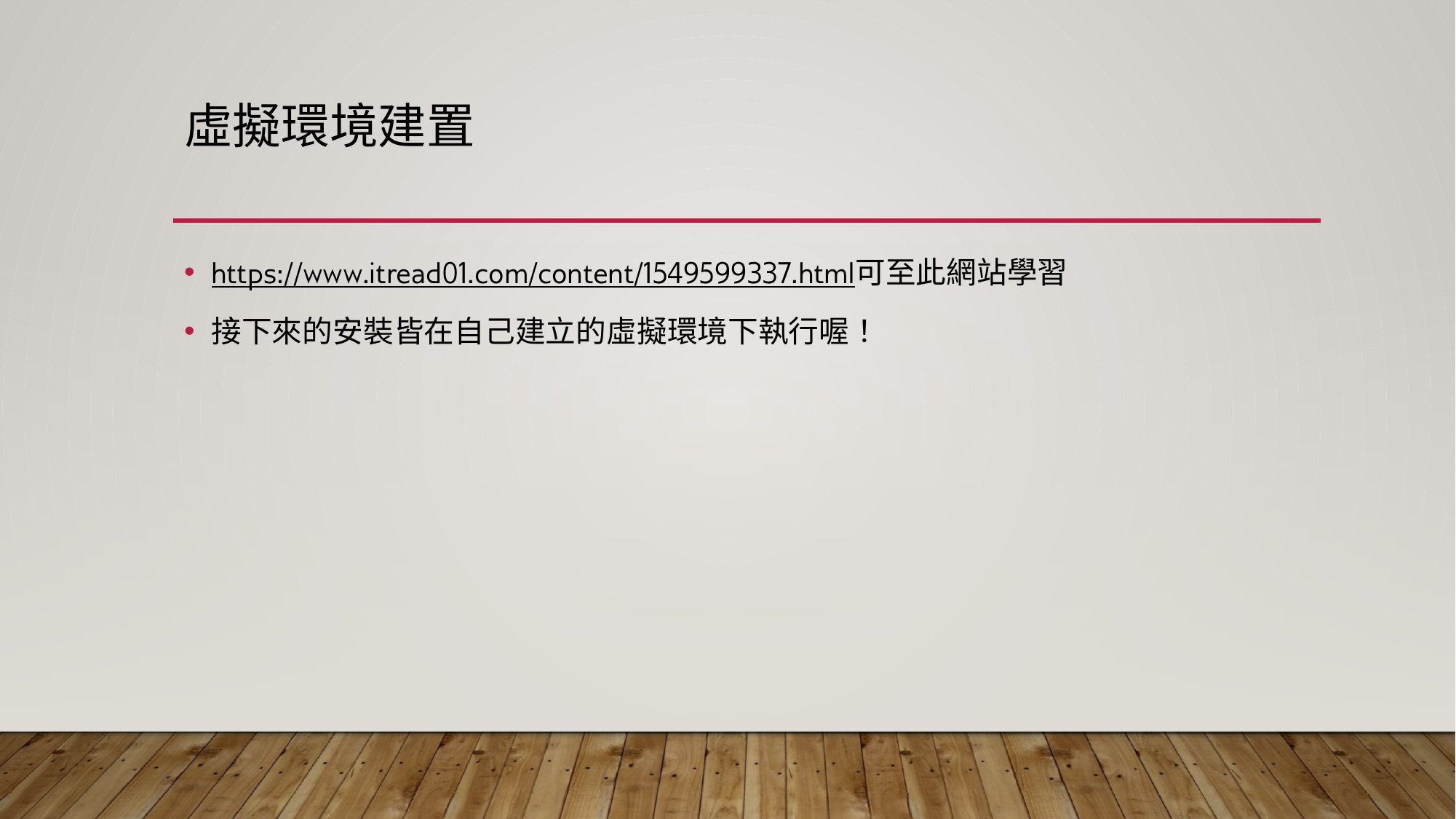

# 虛擬環境建置
https://www.itread01.com/content/1549599337.html可至此網站學習
接下來的安裝皆在自己建立的虛擬環境下執行喔！